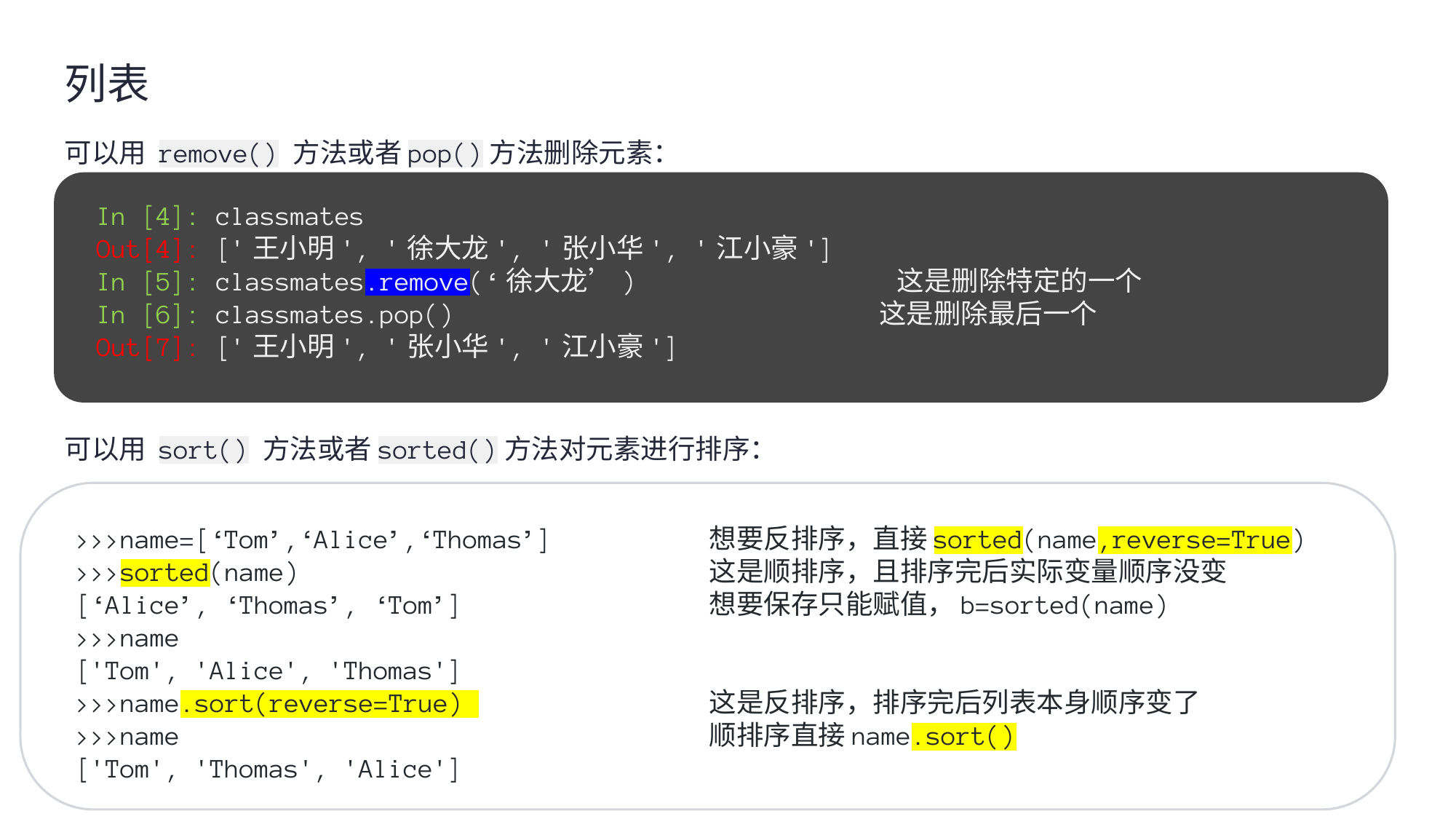

列表
可以用 remove() 方法或者pop()方法删除元素：
In [4]: classmates
Out[4]: ['王小明', '徐大龙', '张小华', '江小豪']
In [5]: classmates.remove(‘徐大龙’)                 这是删除特定的一个
In [6]: classmates.pop()                            这是删除最后一个
Out[7]: ['王小明', '张小华', '江小豪']

可以用 sort() 方法或者sorted()方法对元素进行排序：
>>>name=[‘Tom’,‘Alice’,‘Thomas’]          想要反排序，直接sorted(name,reverse=True)
>>>sorted(name)                           这是顺排序，且排序完后实际变量顺序没变
[‘Alice’, ‘Thomas’, ‘Tom’]                想要保存只能赋值，b=sorted(name)
>>>name
['Tom', 'Alice', 'Thomas']
>>>name.sort(reverse=True)                这是反排序，排序完后列表本身顺序变了
>>>name                                   顺排序直接name.sort()
['Tom', 'Thomas', 'Alice']